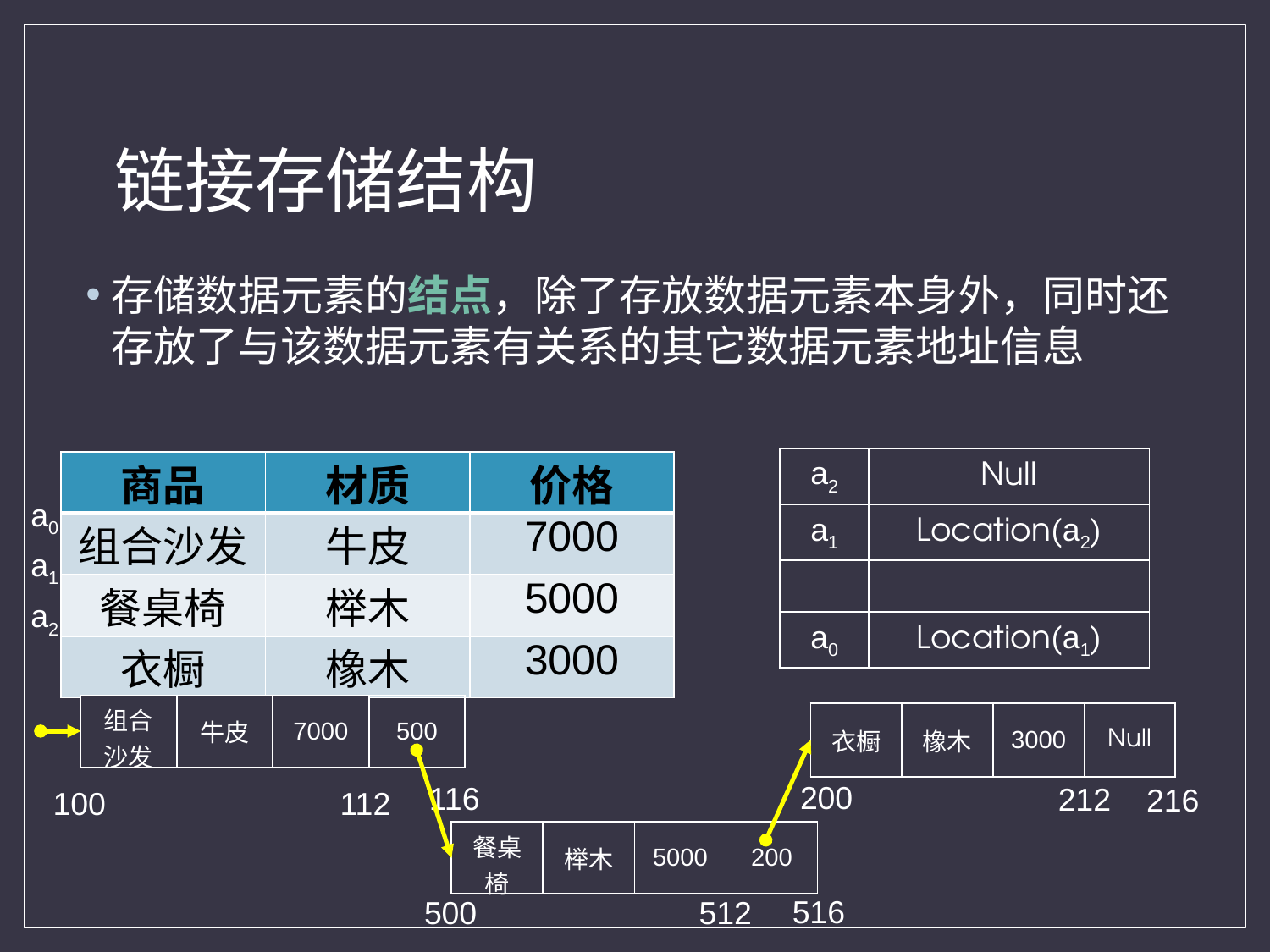

# 链接存储结构
存储数据元素的结点，除了存放数据元素本身外，同时还存放了与该数据元素有关系的其它数据元素地址信息
| a2 | Null |
| --- | --- |
| a1 | Location(a2) |
|  |  |
| a0 | Location(a1) |
| 商品 | 材质 | 价格 |
| --- | --- | --- |
| 组合沙发 | 牛皮 | 7000 |
| 餐桌椅 | 榉木 | 5000 |
| 衣橱 | 橡木 | 3000 |
a0
a1
a2
| 组合沙发 | 牛皮 | 7000 | 500 |
| --- | --- | --- | --- |
| 衣橱 | 橡木 | 3000 | Null |
| --- | --- | --- | --- |
first
200
116
212
216
112
100
| 餐桌椅 | 榉木 | 5000 | 200 |
| --- | --- | --- | --- |
516
500
512